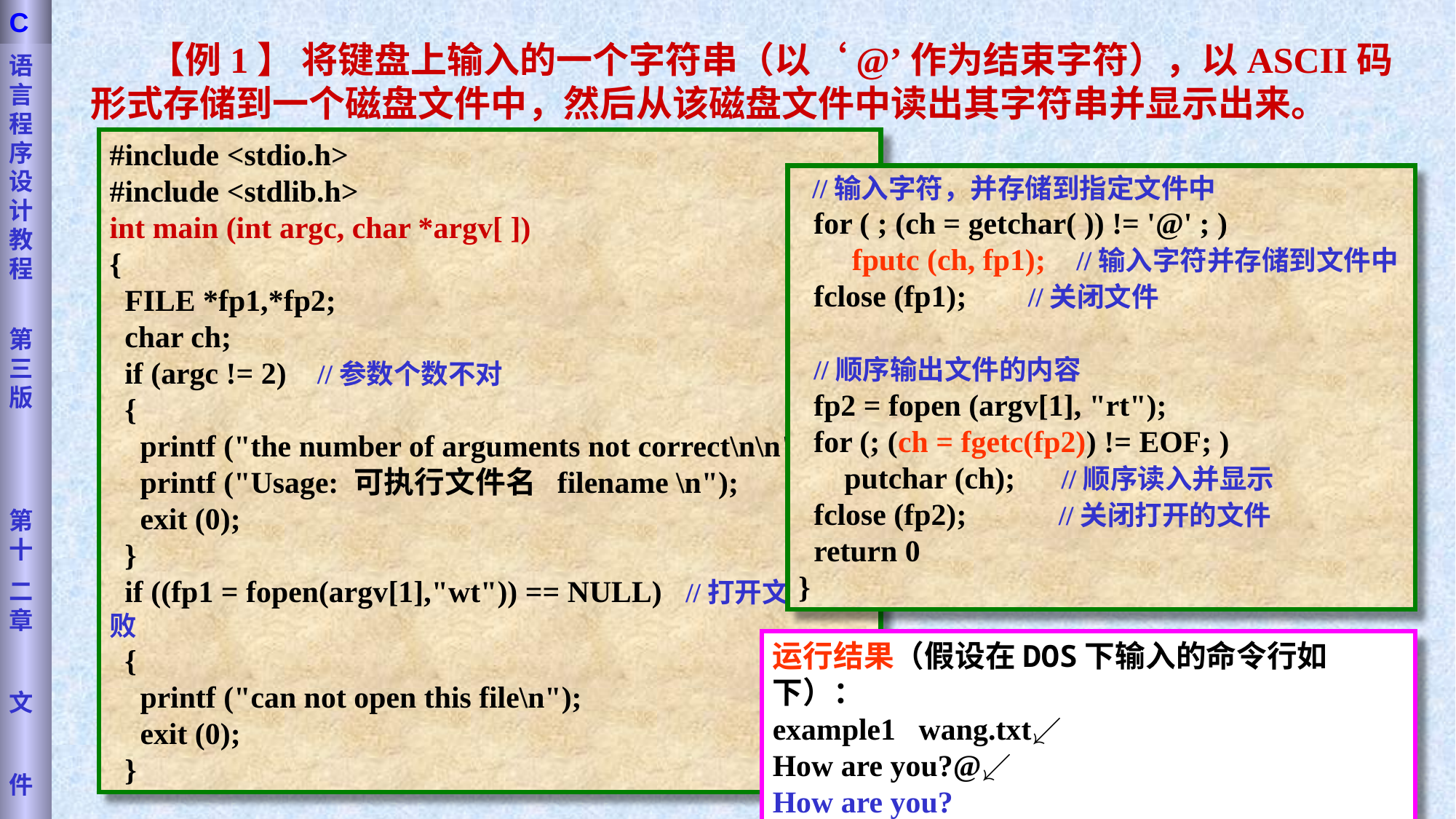

语言程序设计教程
第三版

第十
二章

文

件
C
      【例1】 将键盘上输入的一个字符串（以‘@’作为结束字符），以ASCII码形式存储到一个磁盘文件中，然后从该磁盘文件中读出其字符串并显示出来。
#include <stdio.h>
#include <stdlib.h>
int main (int argc, char *argv[ ])
{
  FILE *fp1,*fp2;
  char ch;
  if (argc != 2)    //参数个数不对
  {
    printf ("the number of arguments not correct\n\n");
    printf ("Usage: 可执行文件名  filename \n");
    exit (0);
  }
  if ((fp1 = fopen(argv[1],"wt")) == NULL)   //打开文件失败
  {
    printf ("can not open this file\n");
    exit (0);
  }
  //输入字符，并存储到指定文件中
  for ( ; (ch = getchar( )) != '@' ; )
       fputc (ch, fp1);    //输入字符并存储到文件中
  fclose (fp1);        //关闭文件

  //顺序输出文件的内容
  fp2 = fopen (argv[1], "rt");
  for (; (ch = fgetc(fp2)) != EOF; )
      putchar (ch);      //顺序读入并显示
  fclose (fp2);            //关闭打开的文件
  return 0
}
运行结果（假设在DOS下输入的命令行如下）：
example1   wang.txt↙
How are you?@↙
How are you?